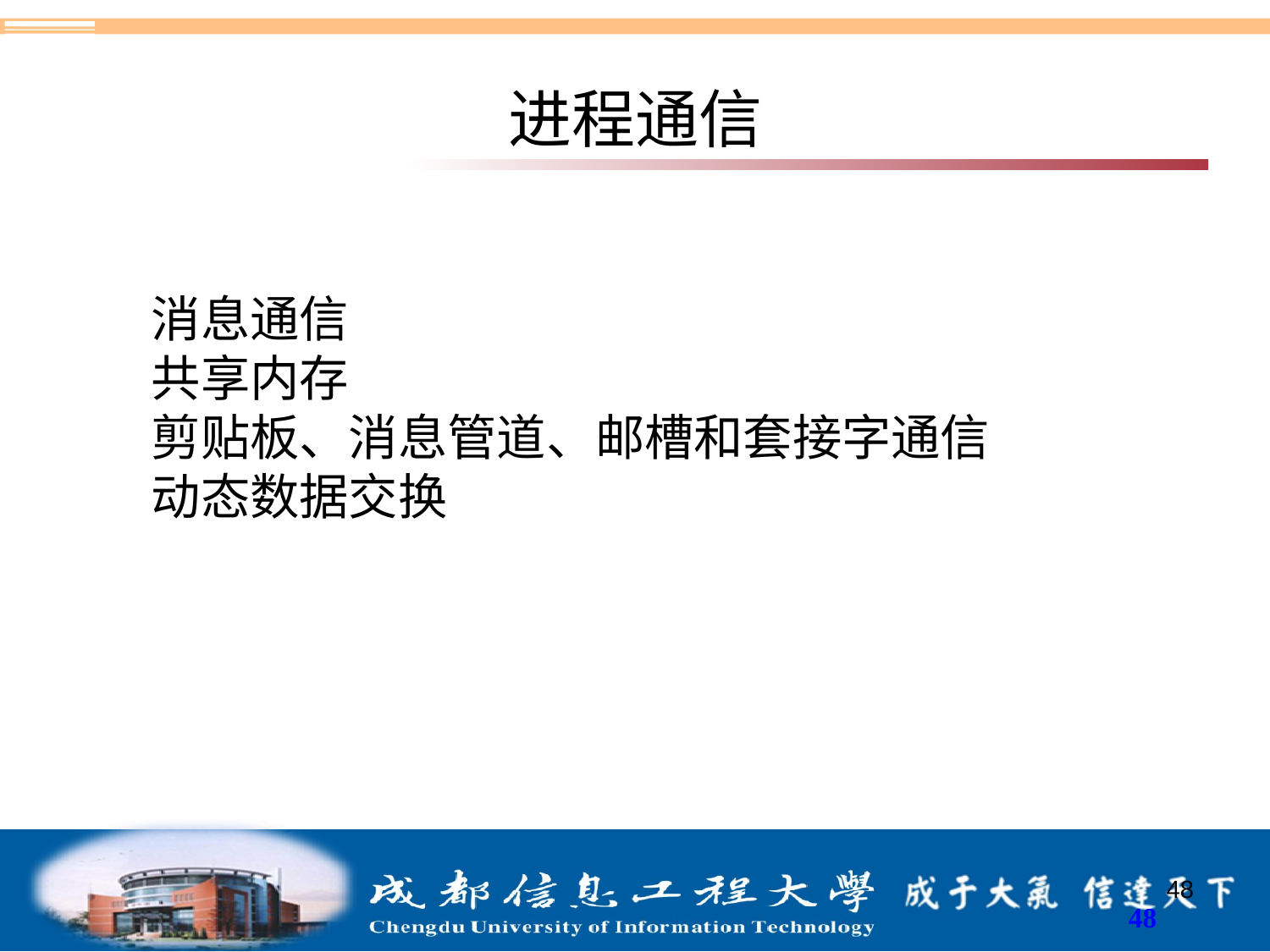

# 进程通信

消息通信
共享内存
剪贴板、消息管道、邮槽和套接字通信
动态数据交换